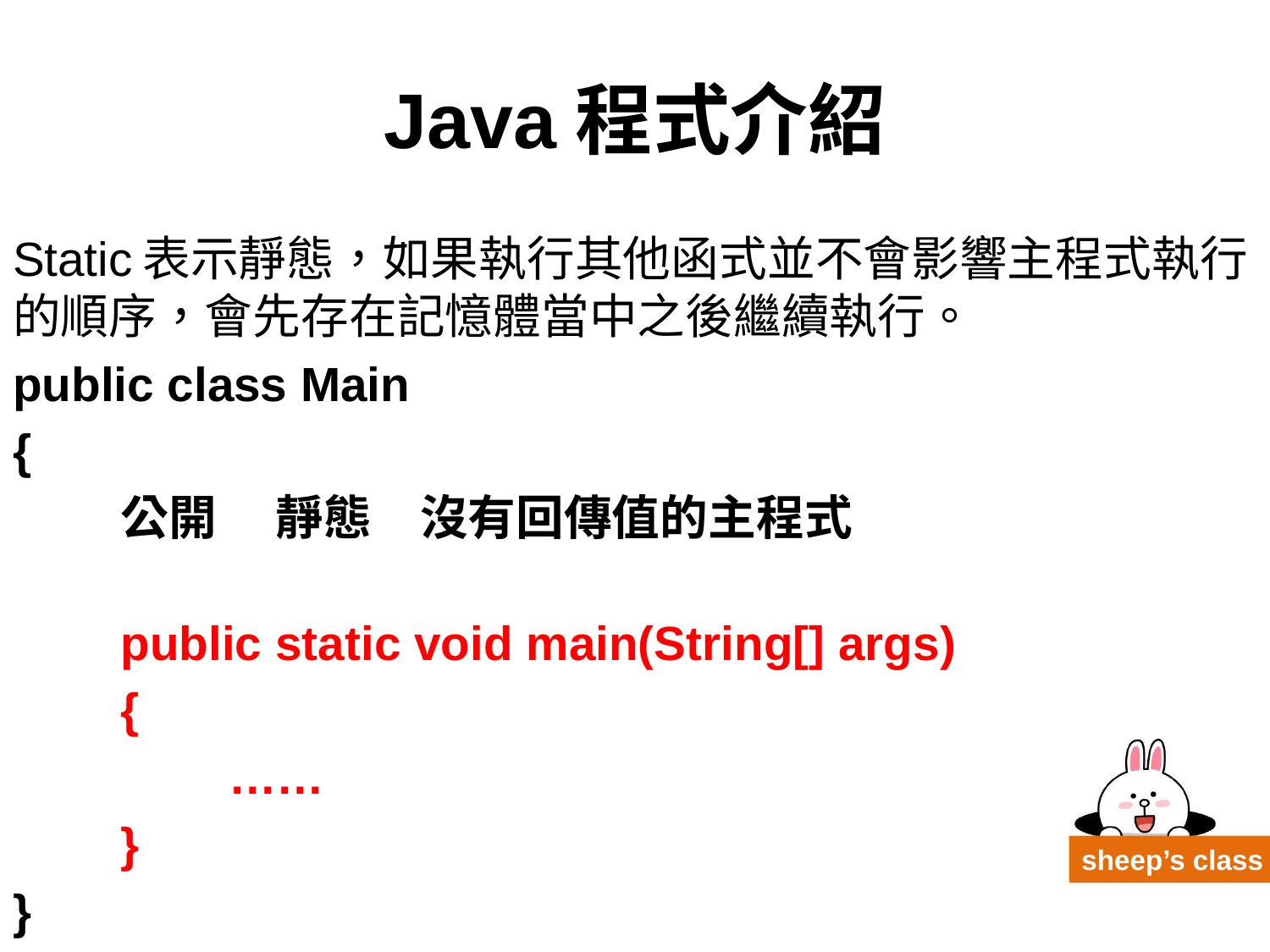

# Java程式介紹
Static表示靜態，如果執行其他函式並不會影響主程式執行的順序，會先存在記憶體當中之後繼續執行。
public class Main
{
	公開　 靜態　沒有回傳值的主程式
	public static void main(String[] args)
	{
		……
	}
}